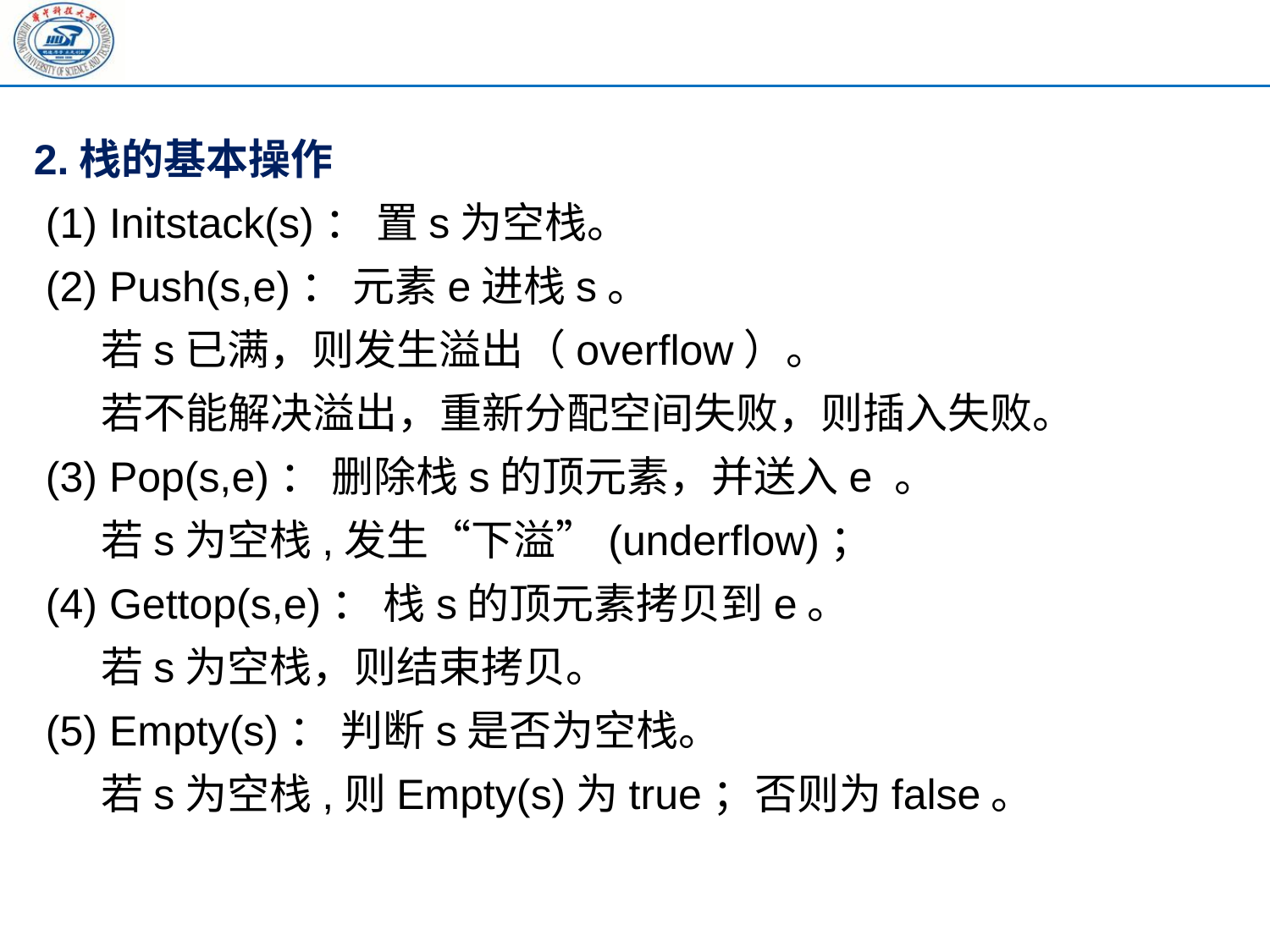

2.栈的基本操作
 (1) Initstack(s)： 置s为空栈。
 (2) Push(s,e)： 元素e进栈s。
      若s已满，则发生溢出（overflow）。
      若不能解决溢出，重新分配空间失败，则插入失败。
 (3) Pop(s,e)： 删除栈s的顶元素，并送入e 。
      若s为空栈,发生“下溢”(underflow)；
 (4) Gettop(s,e)： 栈s的顶元素拷贝到e。
      若s为空栈，则结束拷贝。
 (5) Empty(s)： 判断s是否为空栈。
      若s为空栈,则Empty(s)为true；否则为false。